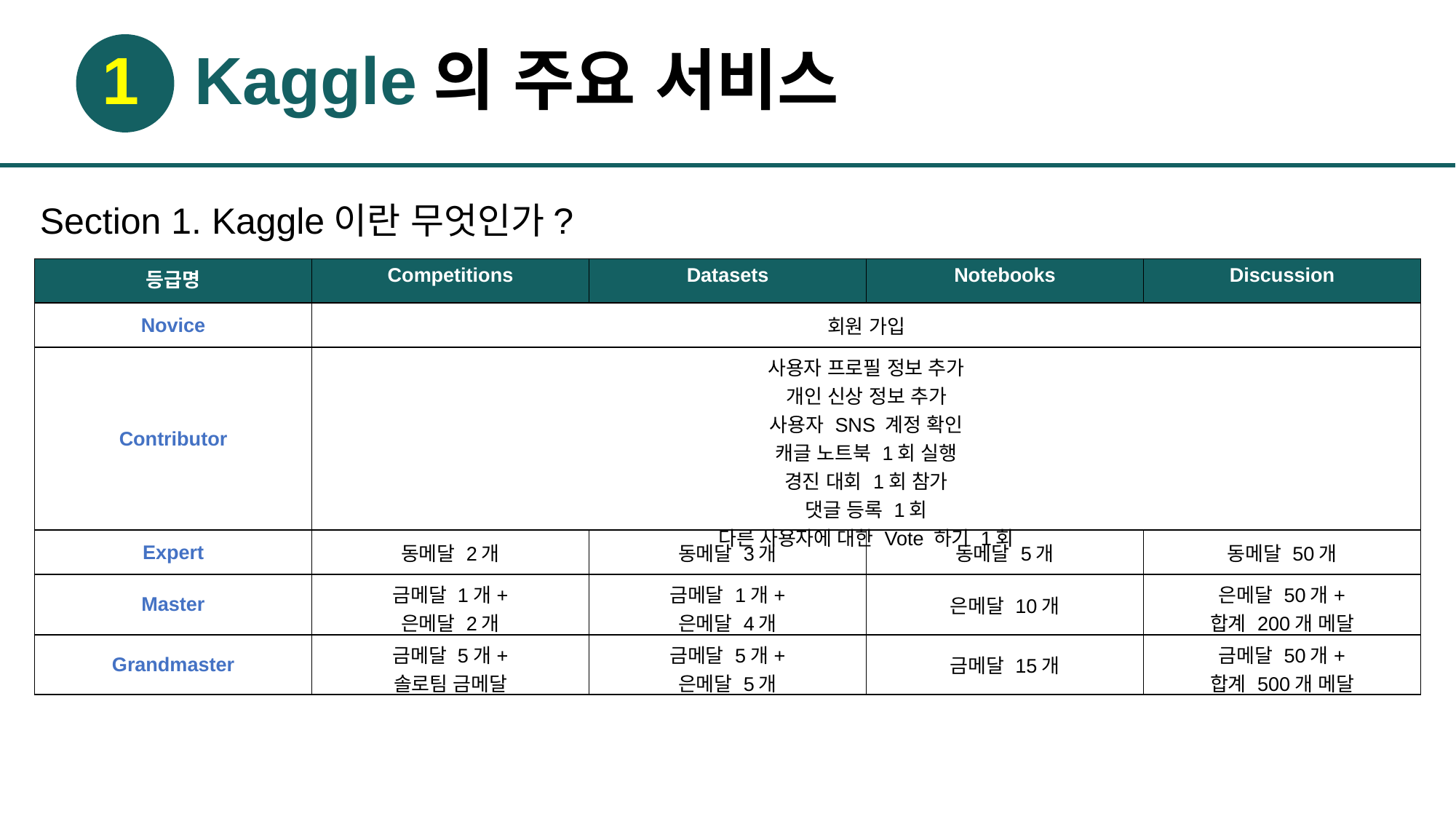

# 1   Kaggle의 주요 서비스

Section 1. Kaggle이란 무엇인가?

| 등급명 | Competitions | Datasets | Notebooks | Discussion |
| --- | --- | --- | --- | --- |
| Novice | 회원 가입 |  |  |  |
| Contributor | 사용자 프로필 정보 추가 개인 신상 정보 추가 사용자 SNS 계정 확인 캐글 노트북 1회 실행 경진 대회 1회 참가 댓글 등록 1회 다른 사용자에 대한 Vote 하기 1회 |  |  |  |
| Expert | 동메달 2개 | 동메달 3개 | 동메달 5개 | 동메달 50개 |
| Master | 금메달 1개+ 은메달 2개 | 금메달 1개+ 은메달 4개 | 은메달 10개 | 은메달 50개+ 합계 200개 메달 |
| Grandmaster | 금메달 5개+ 솔로팀 금메달 | 금메달 5개+ 은메달 5개 | 금메달 15개 | 금메달 50개+ 합계 500개 메달 |